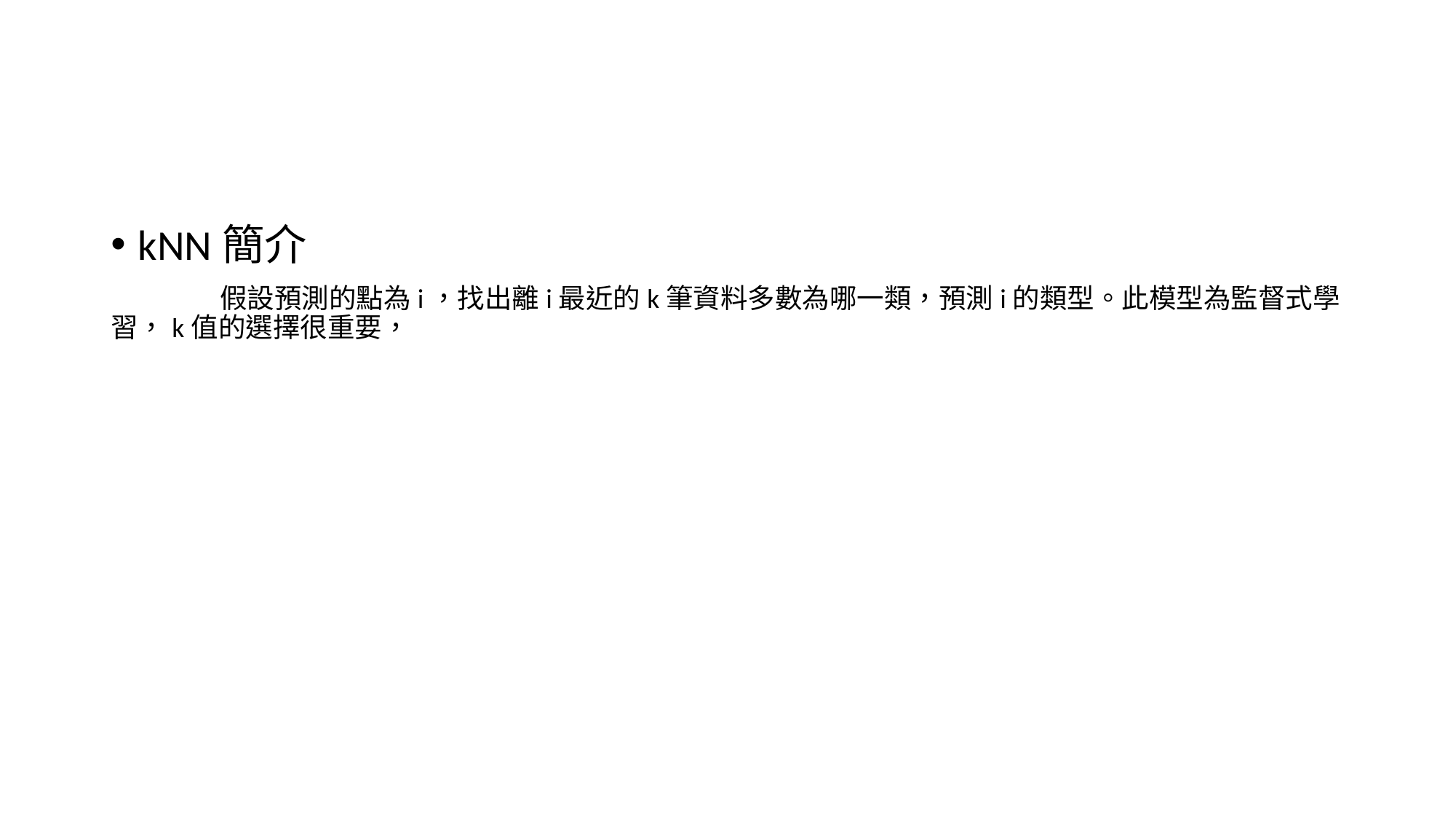

kNN簡介
	假設預測的點為i，找出離i最近的k筆資料多數為哪一類，預測i的類型。此模型為監督式學習，k值的選擇很重要，